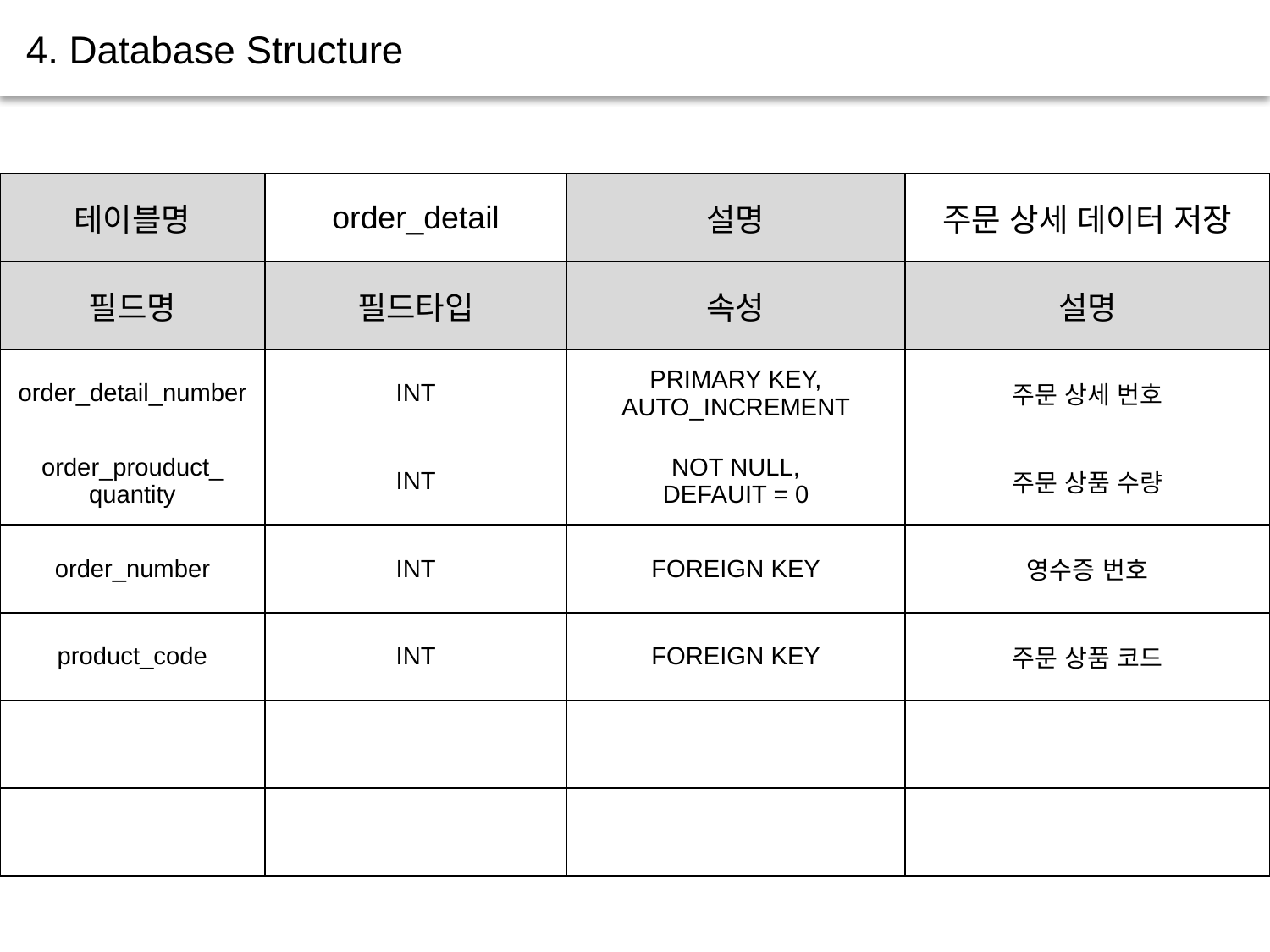

4. Database Structure
| 테이블명 | order\_detail | 설명 | 주문 상세 데이터 저장 |
| --- | --- | --- | --- |
| 필드명 | 필드타입 | 속성 | 설명 |
| order\_detail\_number | INT | PRIMARY KEY, AUTO\_INCREMENT | 주문 상세 번호 |
| order\_prouduct\_ quantity | INT | NOT NULL, DEFAUIT = 0 | 주문 상품 수량 |
| order\_number | INT | FOREIGN KEY | 영수증 번호 |
| product\_code | INT | FOREIGN KEY | 주문 상품 코드 |
|  |  |  |  |
|  |  |  |  |